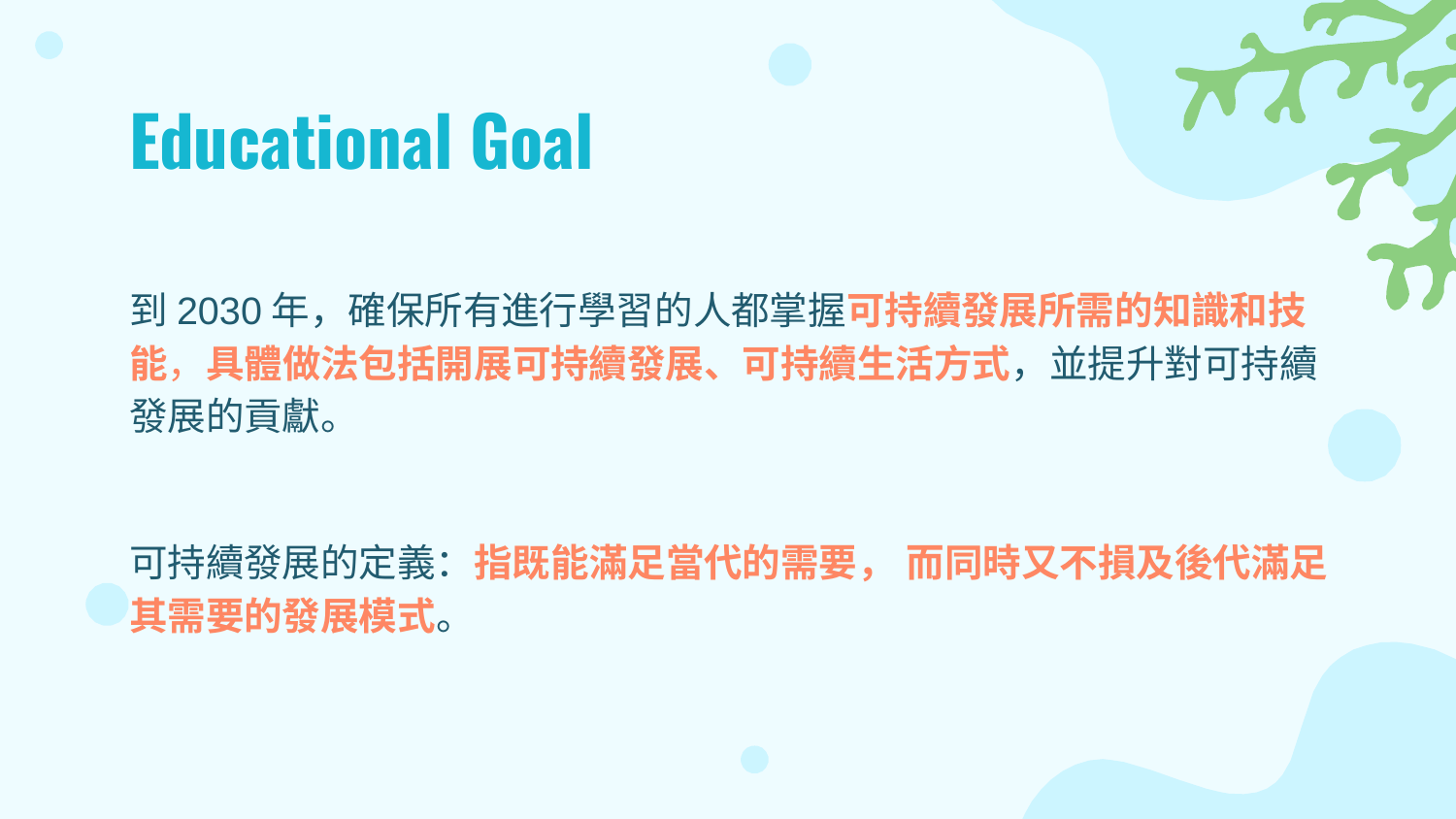

# Educational Goal

到2030年，確保所有進行學習的人都掌握可持續發展所需的知識和技能，具體做法包括開展可持續發展、可持續生活方式，並提升對可持續發展的貢獻。

可持續發展的定義：指既能滿足當代的需要， 而同時又不損及後代滿足其需要的發展模式。